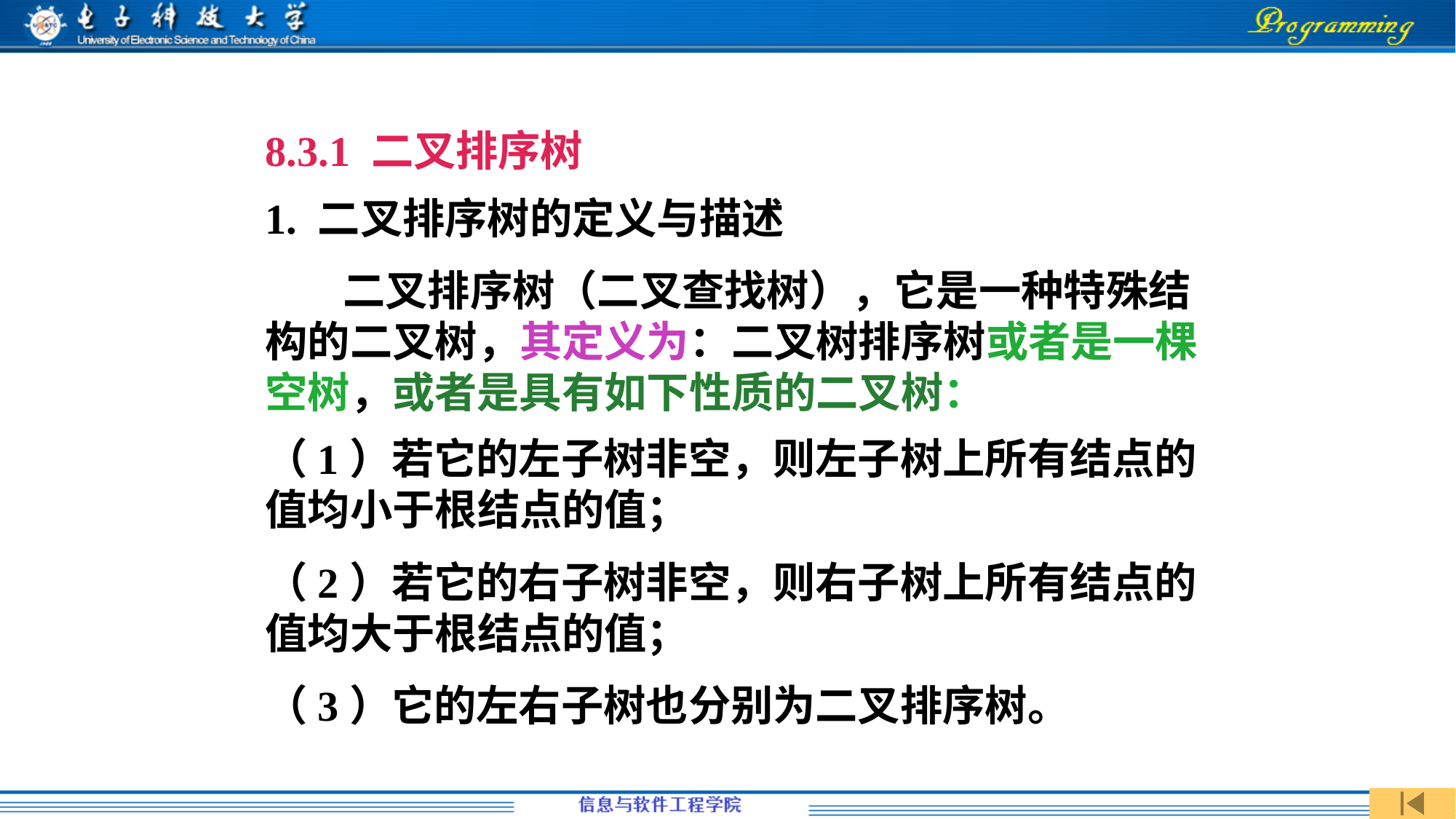

8.3.1 二叉排序树
1. 二叉排序树的定义与描述
       二叉排序树（二叉查找树），它是一种特殊结构的二叉树，其定义为：二叉树排序树或者是一棵空树，或者是具有如下性质的二叉树：
（1）若它的左子树非空，则左子树上所有结点的值均小于根结点的值；
（2）若它的右子树非空，则右子树上所有结点的值均大于根结点的值；
（3）它的左右子树也分别为二叉排序树。